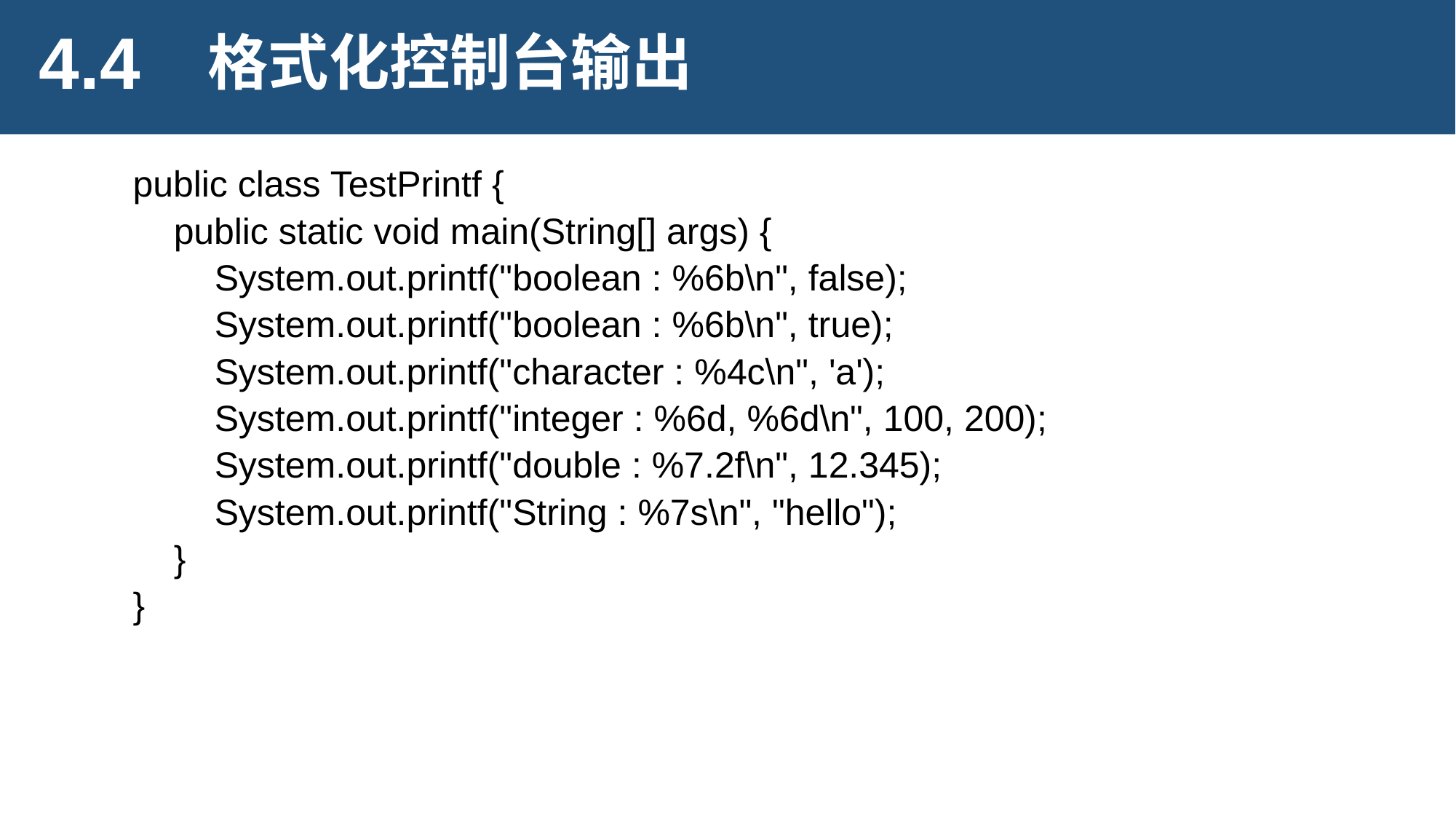

4.4
格式化控制台输出

public class TestPrintf {
    public static void main(String[] args) {
        System.out.printf("boolean : %6b\n", false);
        System.out.printf("boolean : %6b\n", true);
        System.out.printf("character : %4c\n", 'a');
        System.out.printf("integer : %6d, %6d\n", 100, 200);
        System.out.printf("double : %7.2f\n", 12.345);
        System.out.printf("String : %7s\n", "hello");
    }
}